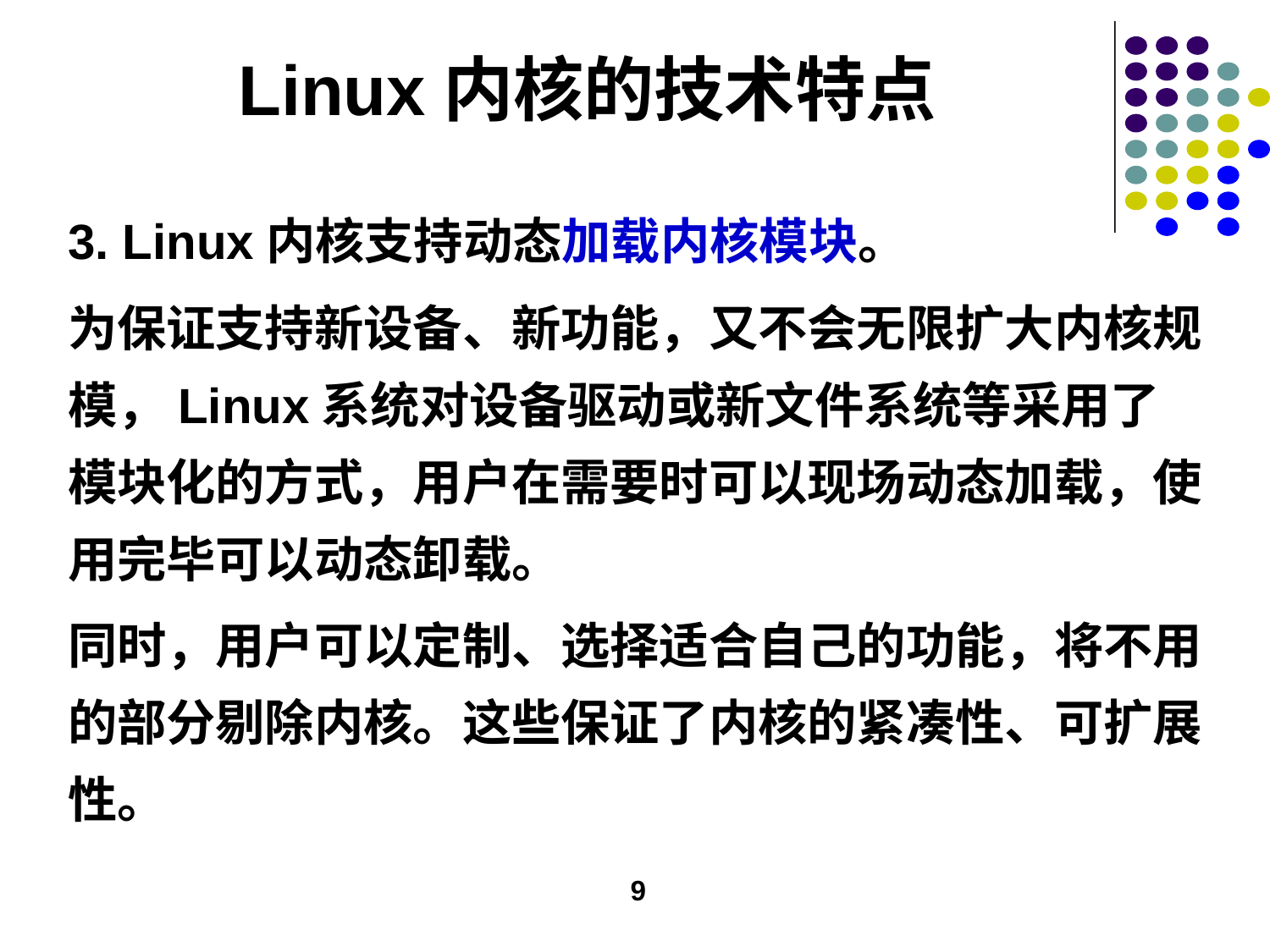

# Linux内核的技术特点
3. Linux内核支持动态加载内核模块。
为保证支持新设备、新功能，又不会无限扩大内核规模，Linux系统对设备驱动或新文件系统等采用了模块化的方式，用户在需要时可以现场动态加载，使用完毕可以动态卸载。
同时，用户可以定制、选择适合自己的功能，将不用的部分剔除内核。这些保证了内核的紧凑性、可扩展性。

9